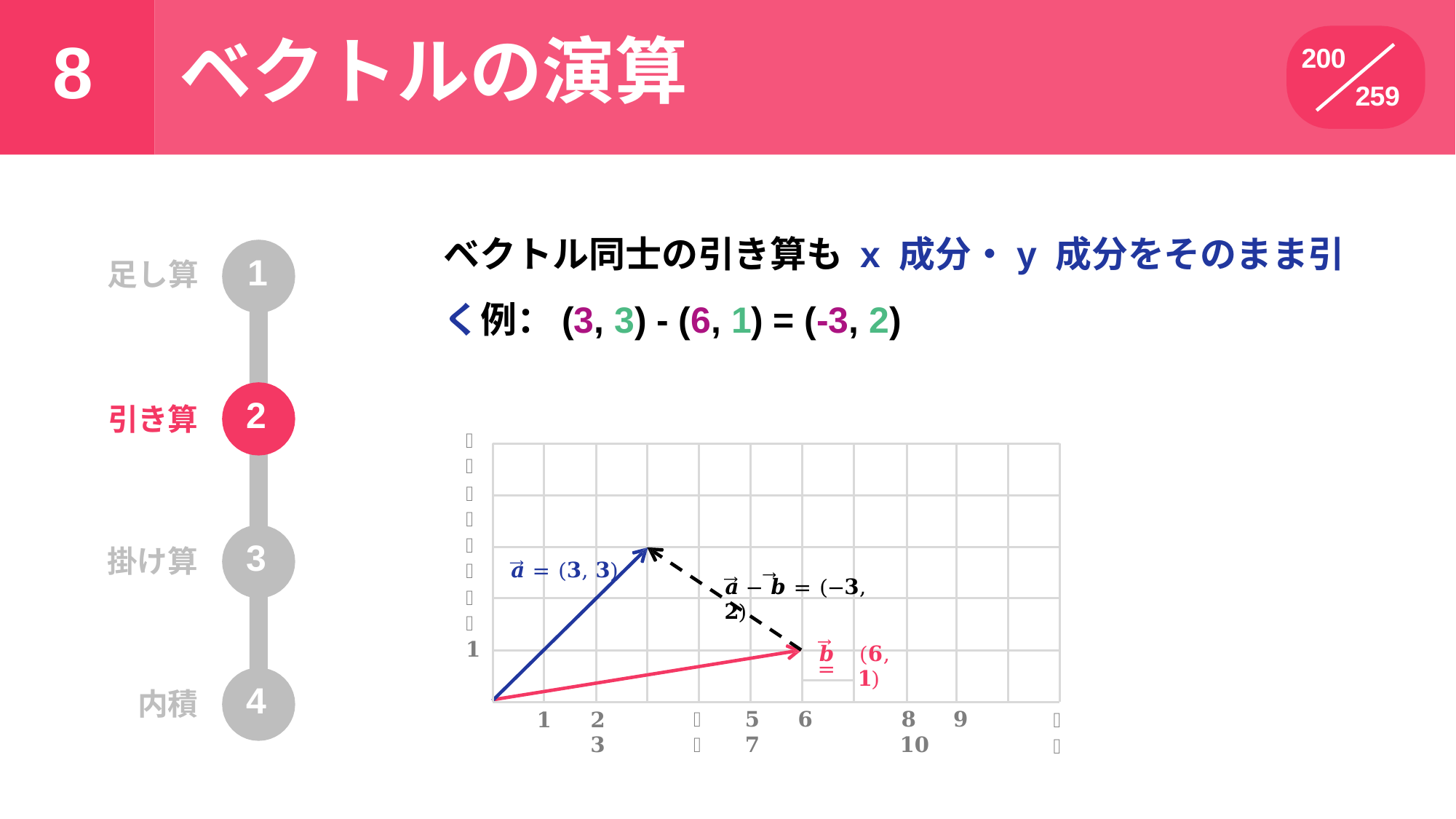

ベクトルの演算
# 8
200
259
ベクトル同士の引き算も x 成分・y 成分をそのまま引く例：(3, 3) - (6, 1) = (-3, 2)

足し算	1
2
引き算
𝒚

𝟒

𝟑
3
掛け算
𝒂 = (𝟑, 𝟑)
𝒂 − 𝒃 = (−𝟑, 𝟐)

𝟐
𝟏
(𝟔, 𝟏)

𝒃 =

4
内積
𝟓	𝟔	𝟕
𝟖	𝟗	𝟏𝟎
𝟒
𝟏
𝟐	𝟑
𝒙